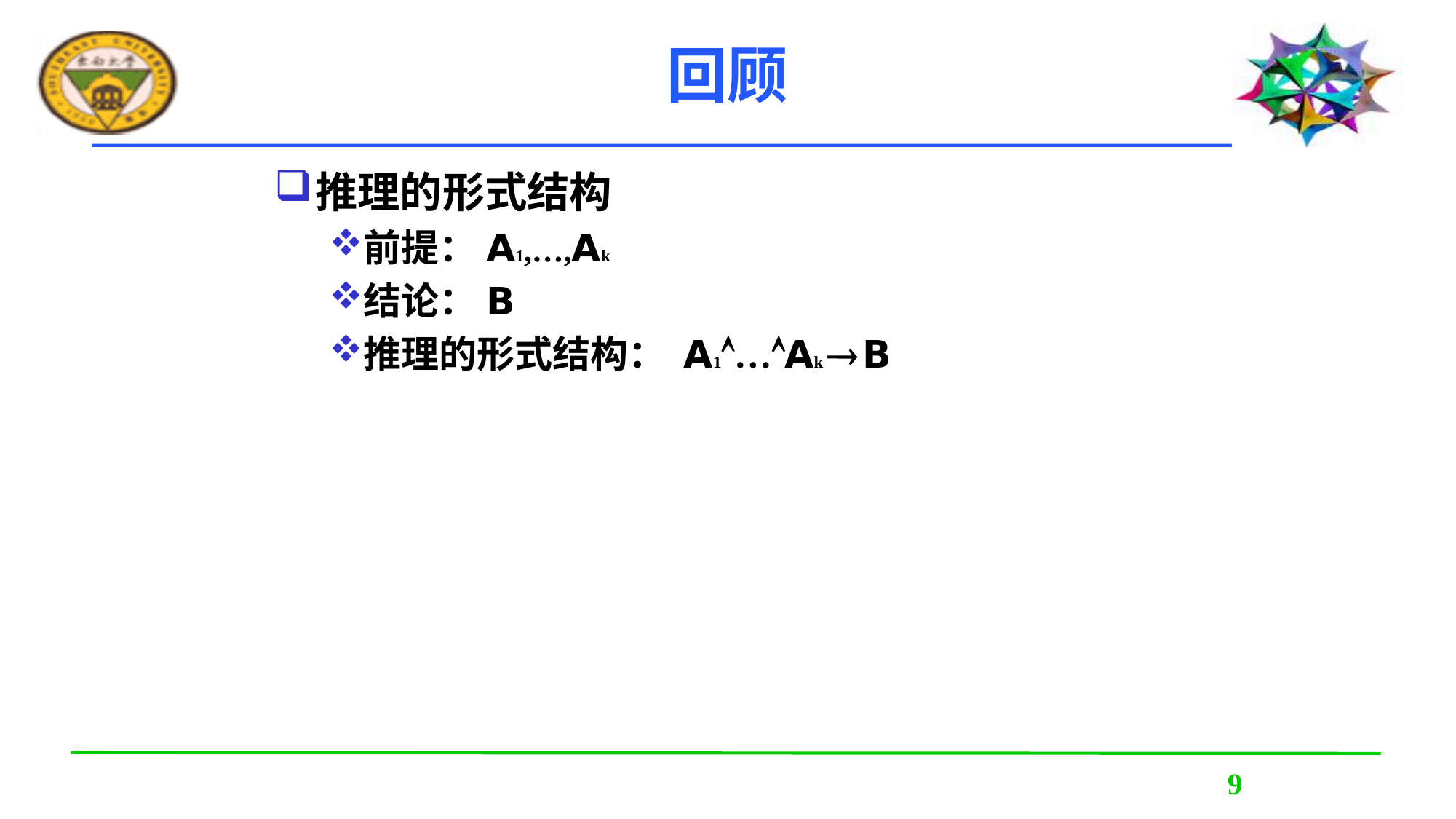

# 回顾
推理的形式结构
前提：A1,…,Ak
结论：B
推理的形式结构： A1∧…∧Ak → B